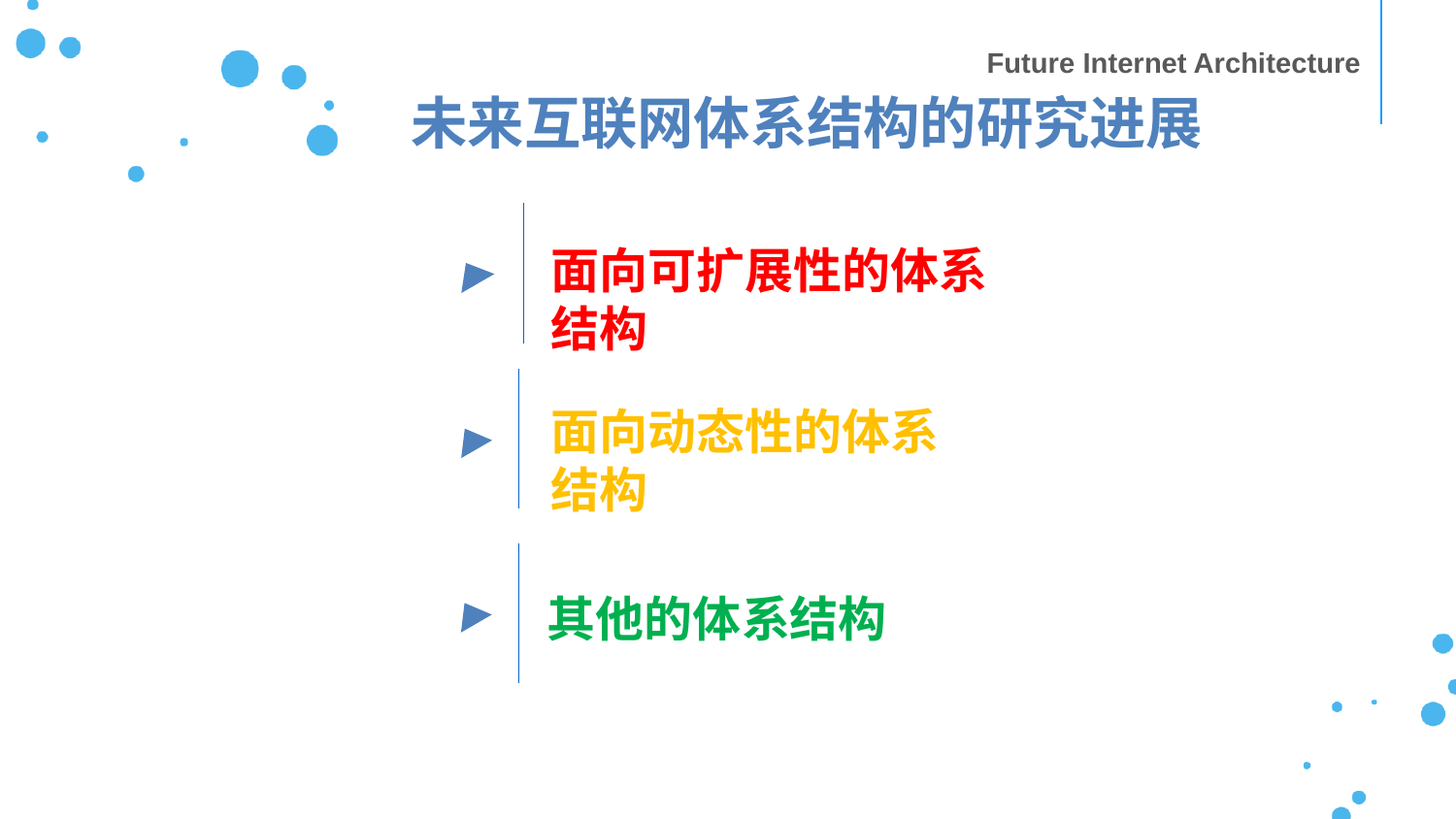

Future Internet Architecture
未来互联网体系结构的研究进展
面向可扩展性的体系结构

面向动态性的体系结构

其他的体系结构